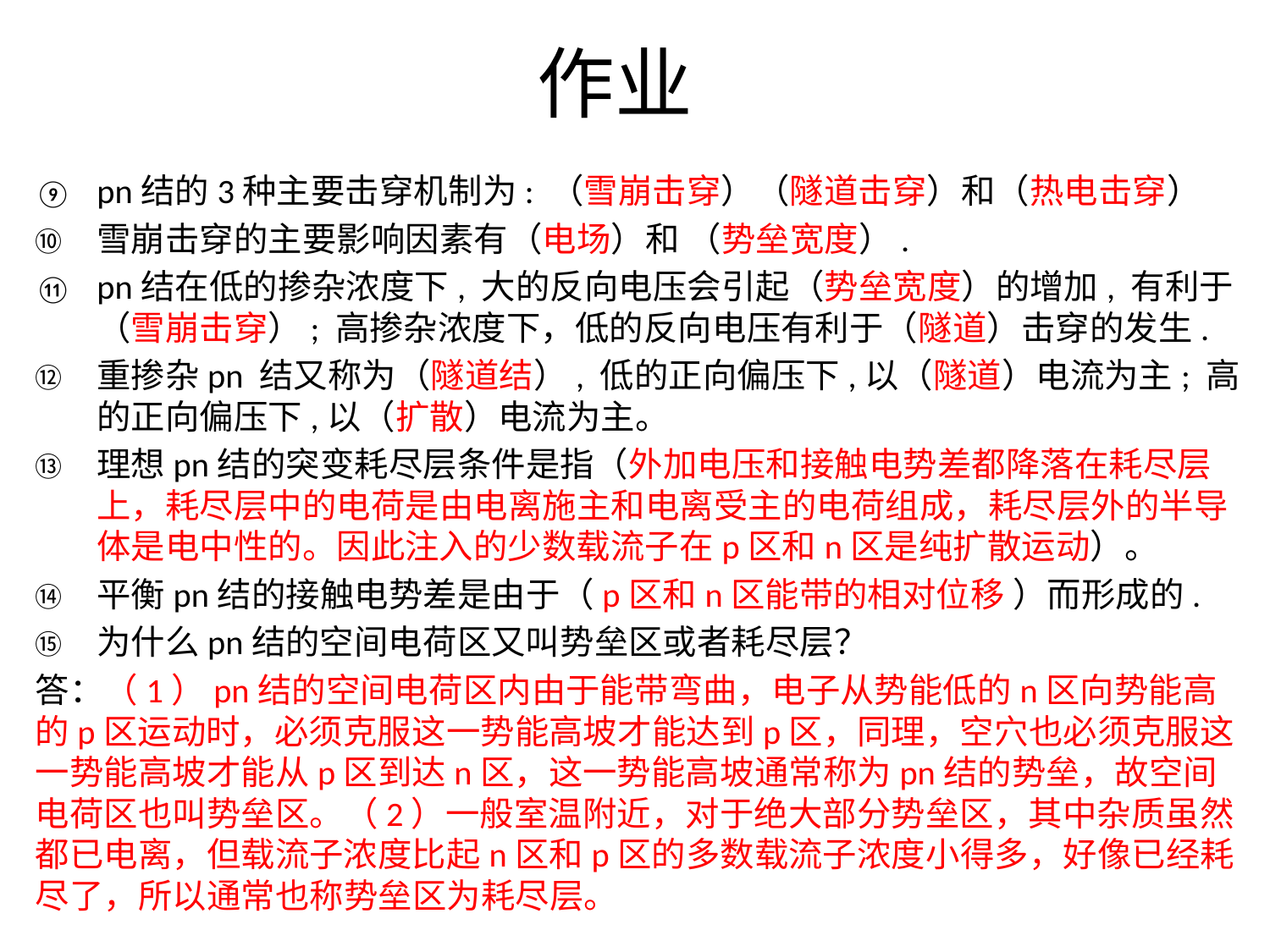

# 作业
pn结的3种主要击穿机制为: （雪崩击穿）（隧道击穿）和（热电击穿）
雪崩击穿的主要影响因素有（电场）和 （势垒宽度）.
pn结在低的掺杂浓度下, 大的反向电压会引起（势垒宽度）的增加, 有利于（雪崩击穿）; 高掺杂浓度下，低的反向电压有利于（隧道）击穿的发生.
重掺杂pn 结又称为（隧道结）, 低的正向偏压下,以（隧道）电流为主; 高的正向偏压下,以（扩散）电流为主。
理想pn结的突变耗尽层条件是指（外加电压和接触电势差都降落在耗尽层上，耗尽层中的电荷是由电离施主和电离受主的电荷组成，耗尽层外的半导体是电中性的。因此注入的少数载流子在p区和n区是纯扩散运动）。
平衡pn结的接触电势差是由于（p区和n区能带的相对位移 ）而形成的.
为什么pn结的空间电荷区又叫势垒区或者耗尽层？
答：（1）pn结的空间电荷区内由于能带弯曲，电子从势能低的n区向势能高的p区运动时，必须克服这一势能高坡才能达到p区，同理，空穴也必须克服这一势能高坡才能从p区到达n区，这一势能高坡通常称为pn结的势垒，故空间电荷区也叫势垒区。（2）一般室温附近，对于绝大部分势垒区，其中杂质虽然都已电离，但载流子浓度比起n区和p区的多数载流子浓度小得多，好像已经耗尽了，所以通常也称势垒区为耗尽层。